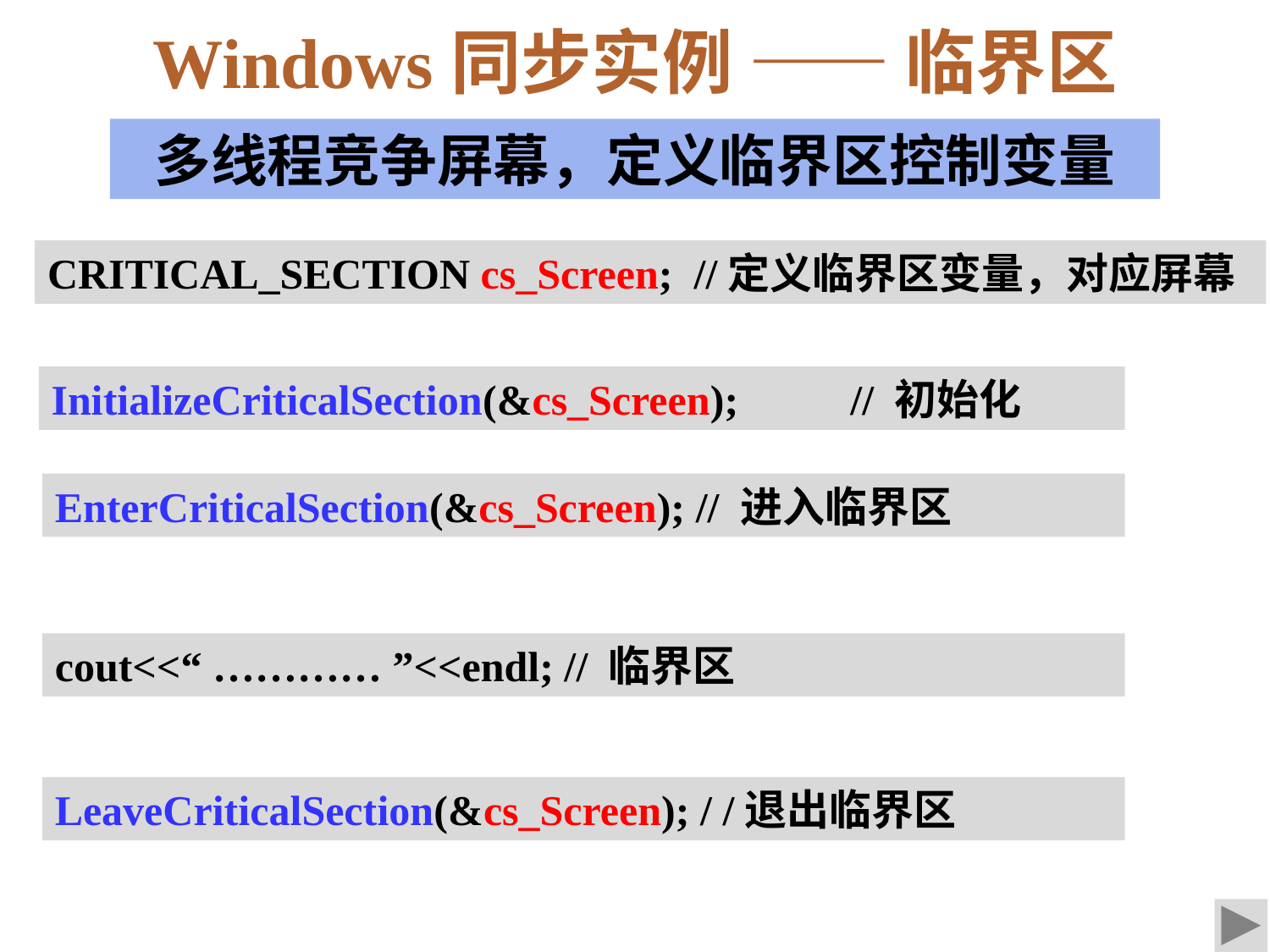

Windows同步实例 —— 临界区
多线程竞争屏幕，定义临界区控制变量
CRITICAL_SECTION cs_Screen;  //定义临界区变量，对应屏幕
InitializeCriticalSection(&cs_Screen);	// 初始化
EnterCriticalSection(&cs_Screen); // 进入临界区
cout<<“ ………… ”<<endl; // 临界区
LeaveCriticalSection(&cs_Screen); / /退出临界区